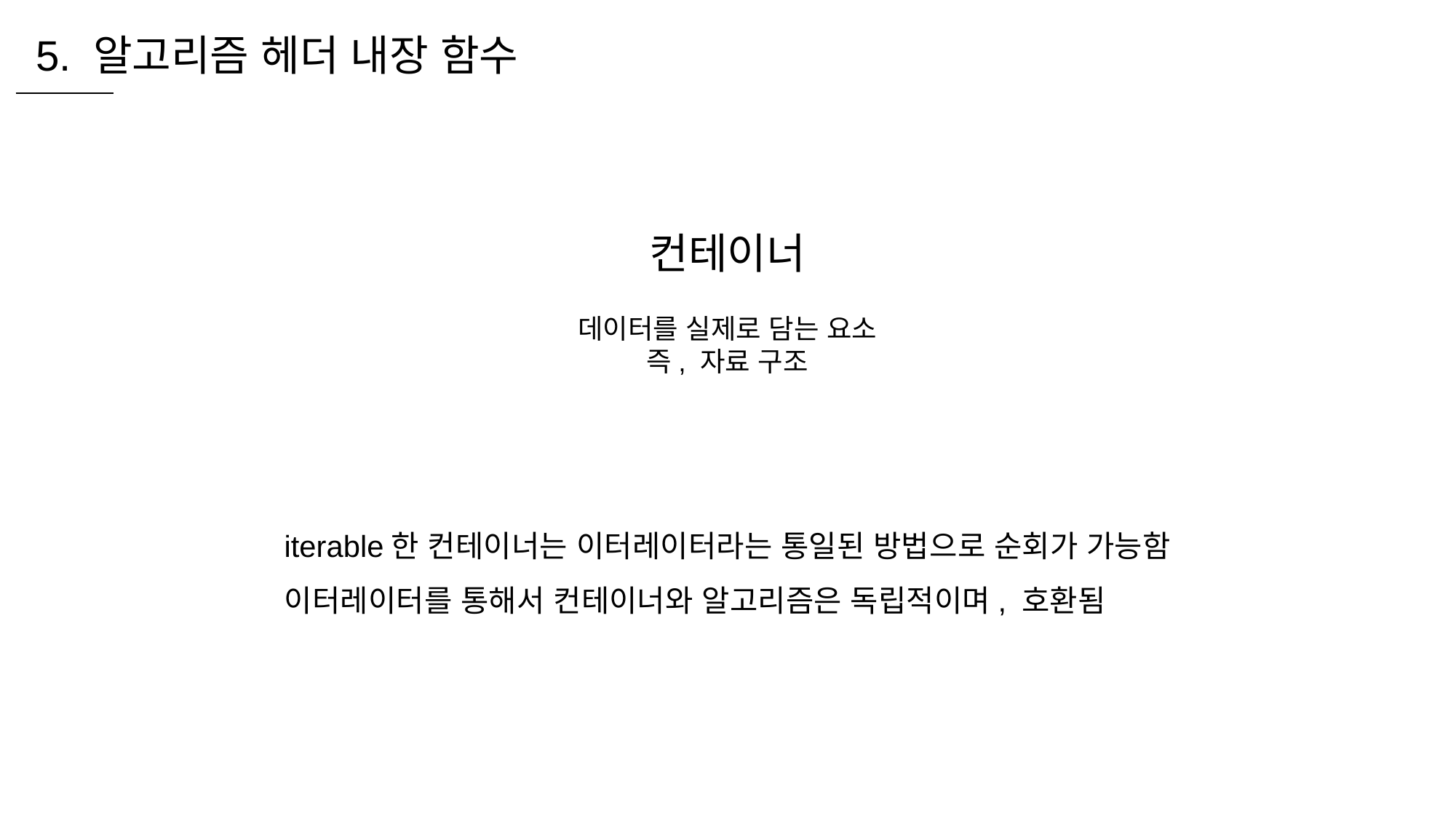

5. 알고리즘 헤더 내장 함수
컨테이너
데이터를 실제로 담는 요소
즉, 자료 구조
iterable한 컨테이너는 이터레이터라는 통일된 방법으로 순회가 가능함
이터레이터를 통해서 컨테이너와 알고리즘은 독립적이며, 호환됨